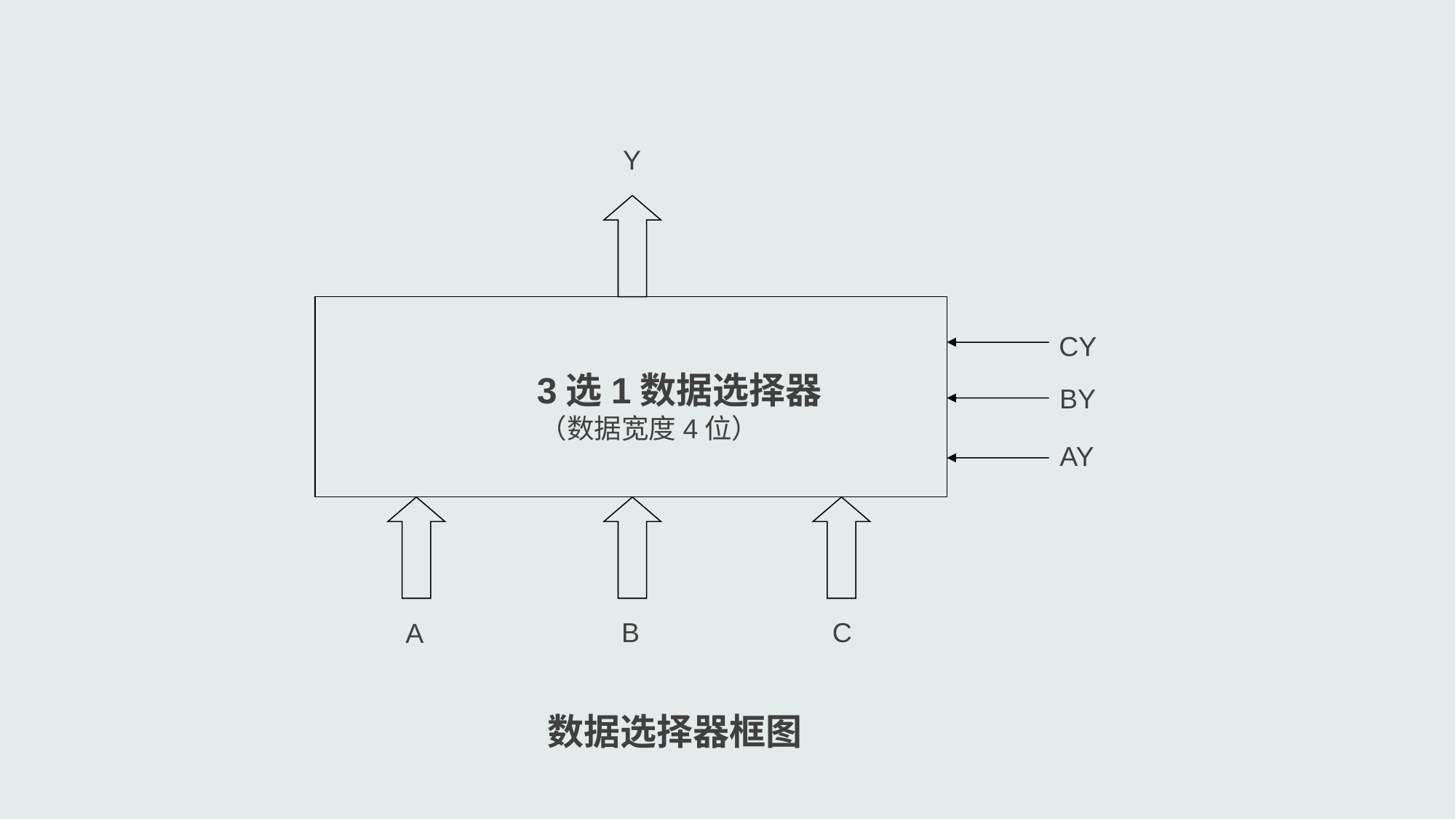

Y

           3选1数据选择器
             （数据宽度4位）

CY

BY

AY

B

C

A

数据选择器框图